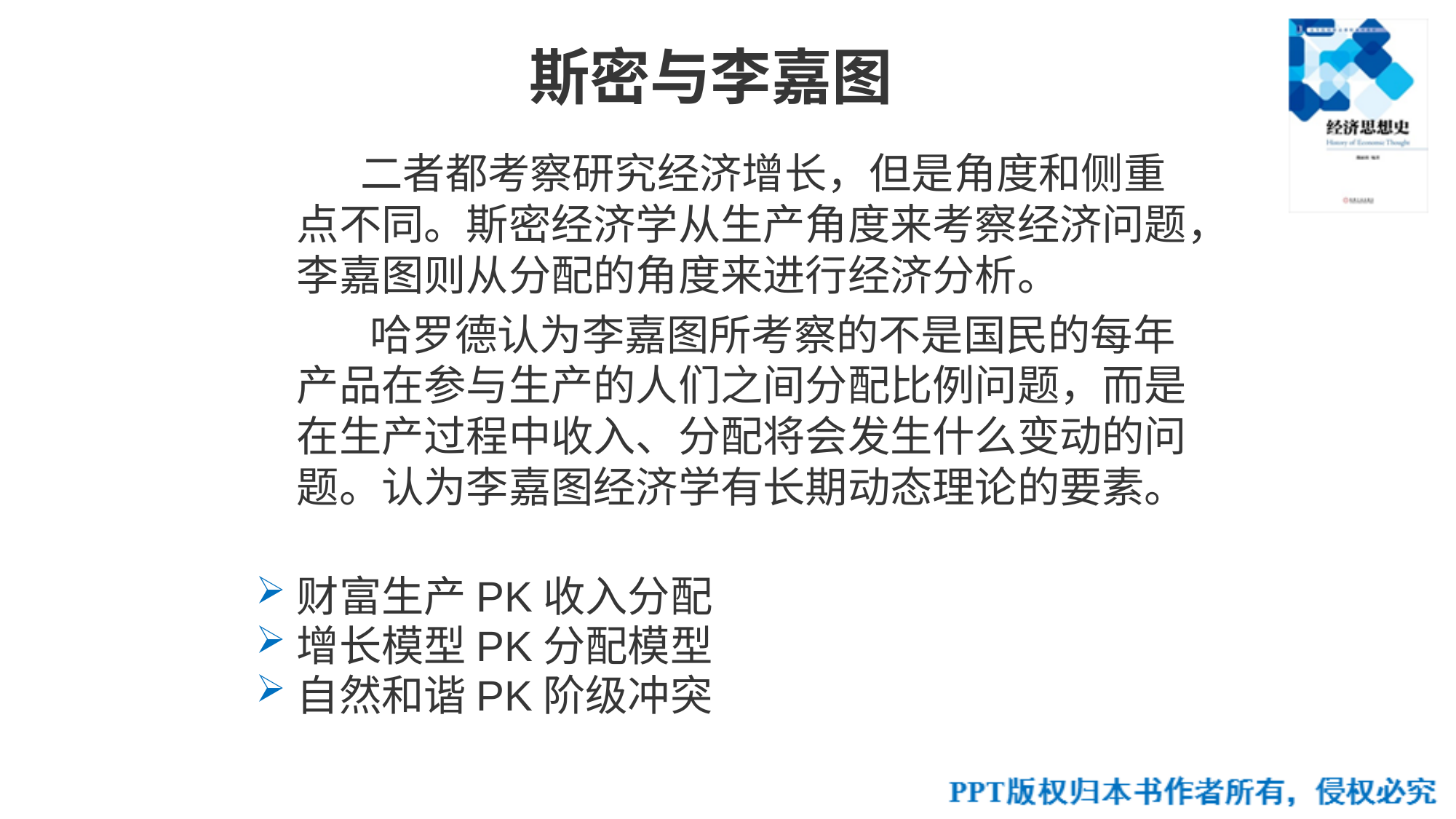

# 斯密与李嘉图
          二者都考察研究经济增长，但是角度和侧重点不同。斯密经济学从生产角度来考察经济问题，李嘉图则从分配的角度来进行经济分析。
           哈罗德认为李嘉图所考察的不是国民的每年产品在参与生产的人们之间分配比例问题，而是在生产过程中收入、分配将会发生什么变动的问题。认为李嘉图经济学有长期动态理论的要素。

财富生产PK收入分配
增长模型PK分配模型
自然和谐PK阶级冲突